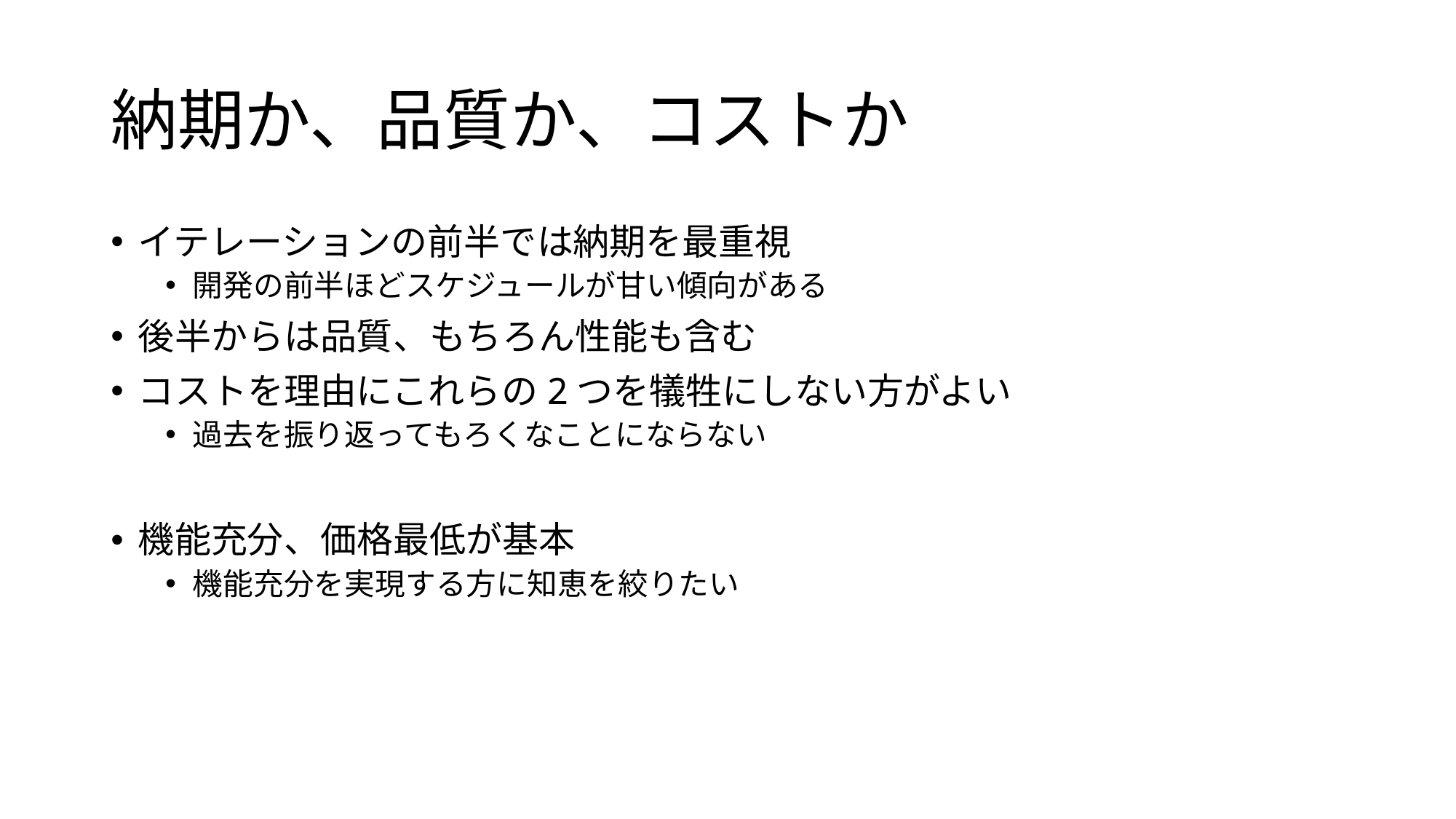

# 納期か、品質か、コストか
イテレーションの前半では納期を最重視
開発の前半ほどスケジュールが甘い傾向がある
後半からは品質、もちろん性能も含む
コストを理由にこれらの2つを犠牲にしない方がよい
過去を振り返ってもろくなことにならない

機能充分、価格最低が基本
機能充分を実現する方に知恵を絞りたい